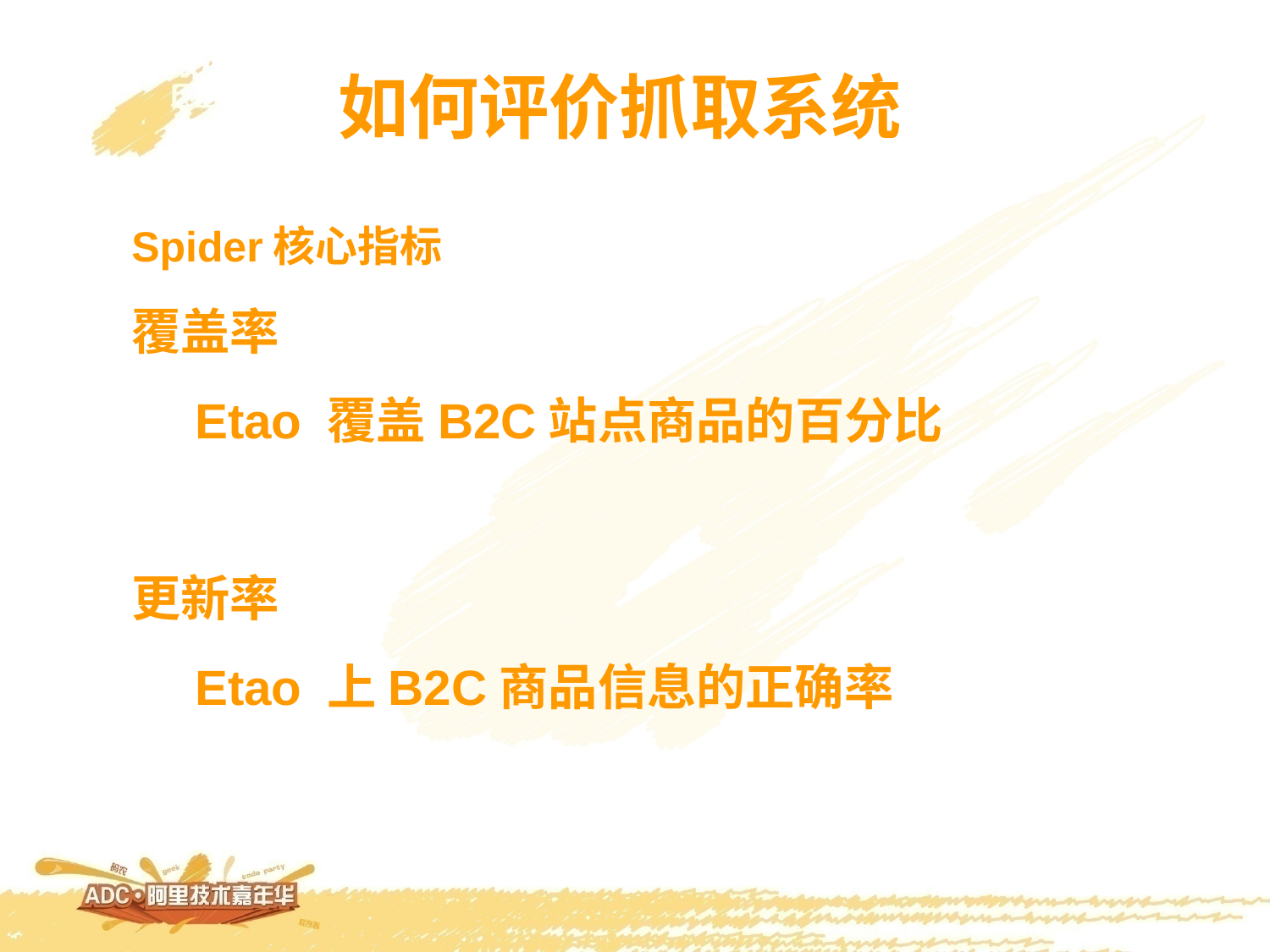

如何评价抓取系统
Spider核心指标
覆盖率
	Etao 覆盖B2C站点商品的百分比

更新率
	Etao 上B2C商品信息的正确率